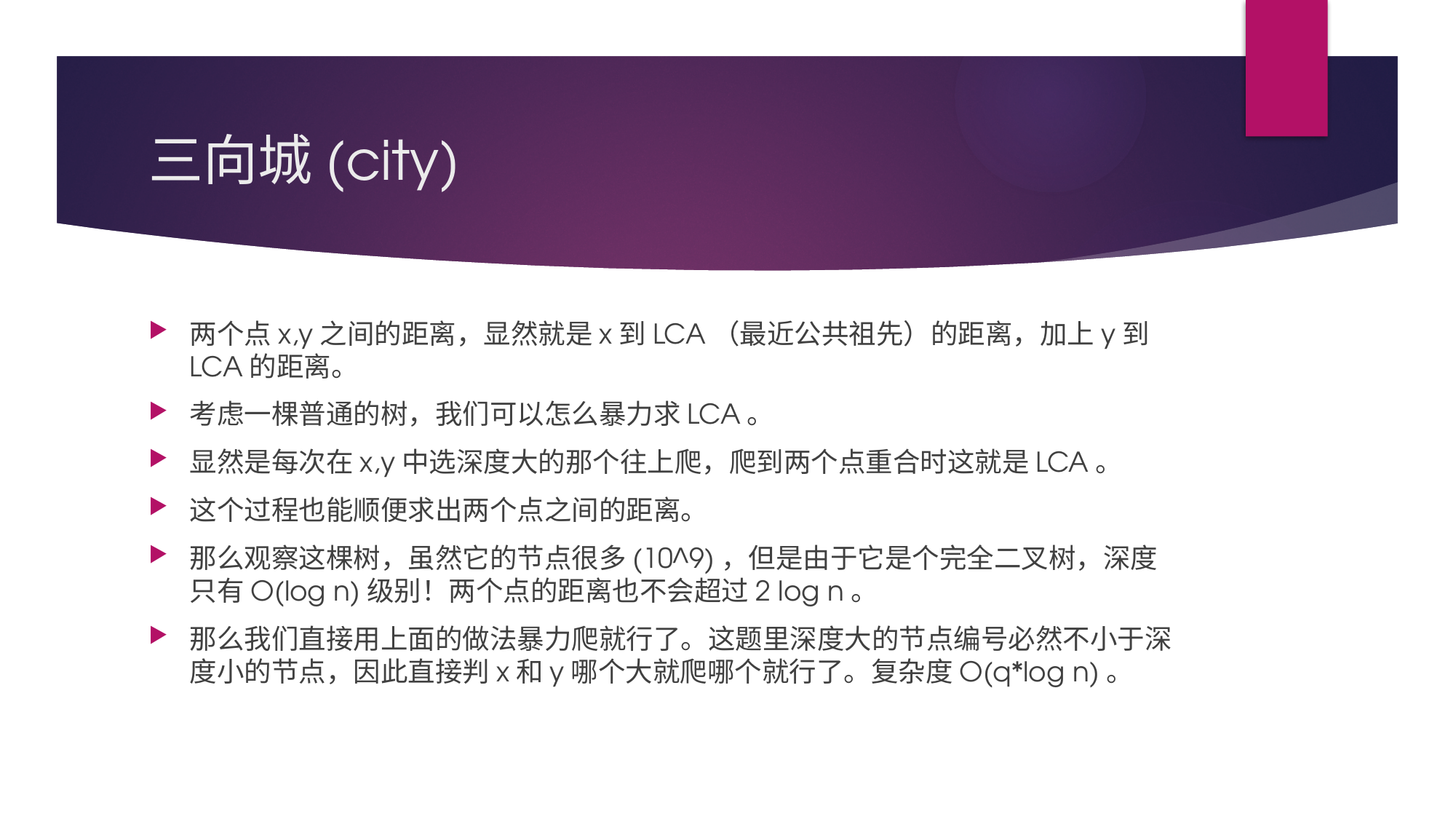

# 三向城(city)
两个点x,y之间的距离，显然就是x到LCA（最近公共祖先）的距离，加上y到LCA的距离。
考虑一棵普通的树，我们可以怎么暴力求LCA。
显然是每次在x,y中选深度大的那个往上爬，爬到两个点重合时这就是LCA。
这个过程也能顺便求出两个点之间的距离。
那么观察这棵树，虽然它的节点很多(10^9)，但是由于它是个完全二叉树，深度只有O(log n)级别！两个点的距离也不会超过2 log n。
那么我们直接用上面的做法暴力爬就行了。这题里深度大的节点编号必然不小于深度小的节点，因此直接判x和y哪个大就爬哪个就行了。复杂度O(q*log n)。